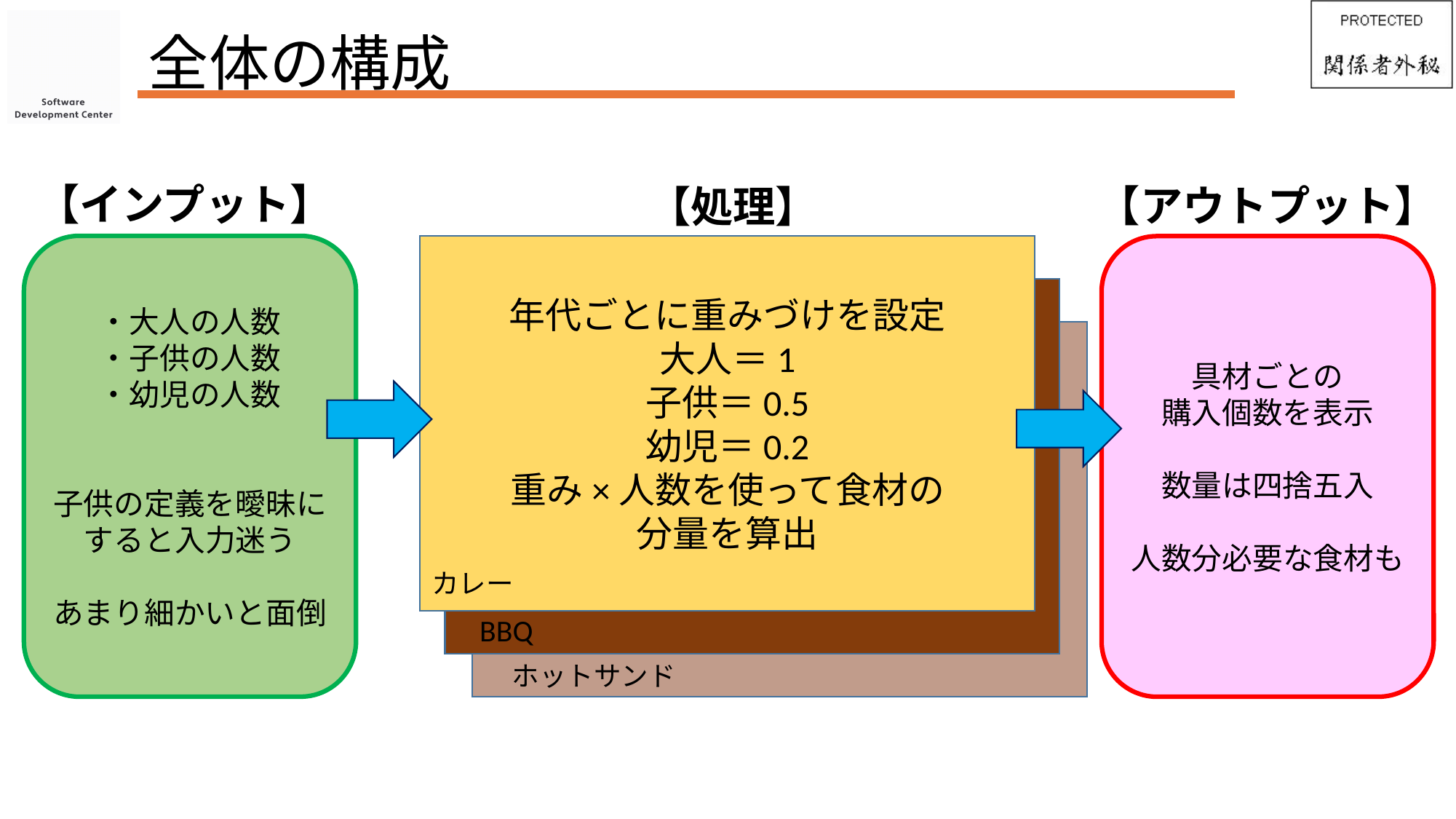

# 全体の構成
【インプット】
【アウトプット】
【処理】
・大人の人数
・子供の人数
・幼児の人数

子供の定義を曖昧に
すると入力迷う

あまり細かいと面倒
年代ごとに重みづけを設定
大人＝1
子供＝0.5
幼児＝0.2
重み×人数を使って食材の
分量を算出
具材ごとの
購入個数を表示

数量は四捨五入

人数分必要な食材も

カレー
BBQ
ホットサンド